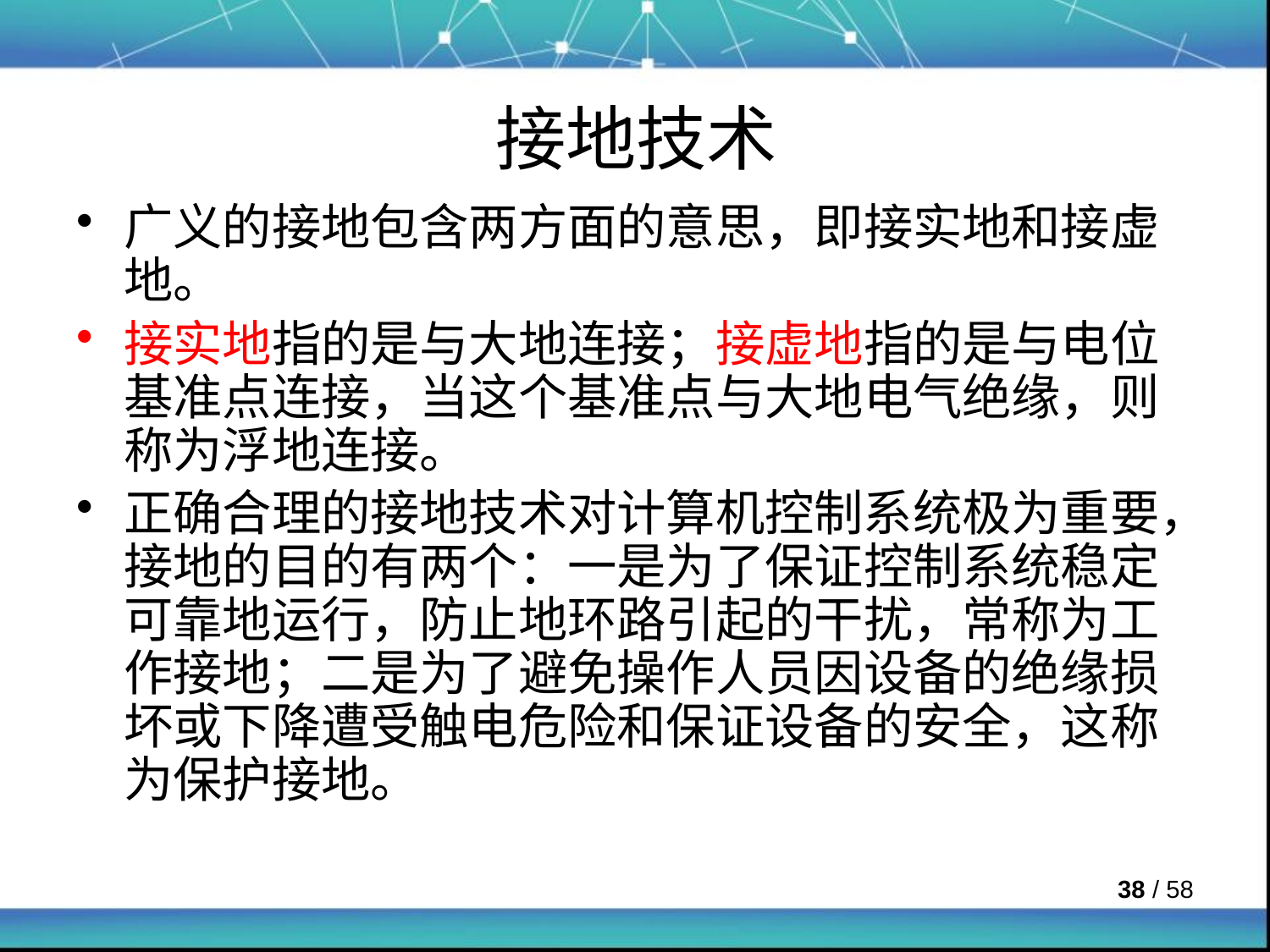

# 接地技术
广义的接地包含两方面的意思，即接实地和接虚地。
接实地指的是与大地连接；接虚地指的是与电位基准点连接，当这个基准点与大地电气绝缘，则称为浮地连接。
正确合理的接地技术对计算机控制系统极为重要，接地的目的有两个：一是为了保证控制系统稳定可靠地运行，防止地环路引起的干扰，常称为工作接地；二是为了避免操作人员因设备的绝缘损坏或下降遭受触电危险和保证设备的安全，这称为保护接地。
38 / 58